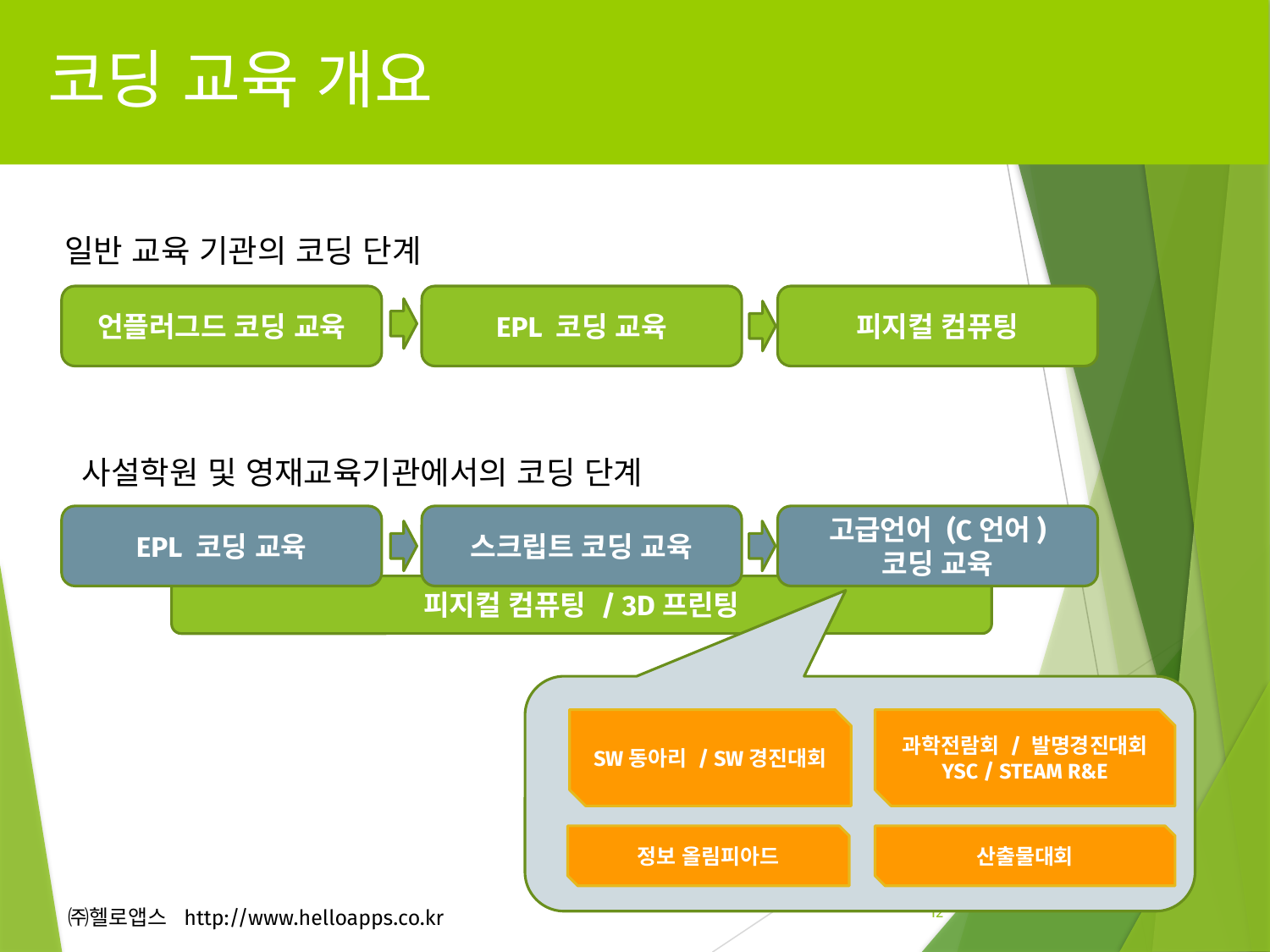

# 코딩 교육 개요
일반 교육 기관의 코딩 단계
언플러그드 코딩 교육
EPL 코딩 교육
피지컬 컴퓨팅

사설학원 및 영재교육기관에서의 코딩 단계
EPL 코딩 교육
스크립트 코딩 교육
고급언어 (C언어)
코딩 교육

피지컬 컴퓨팅 / 3D프린팅

SW동아리 / SW경진대회
과학전람회 / 발명경진대회
YSC / STEAM R&E
정보 올림피아드
산출물대회
12